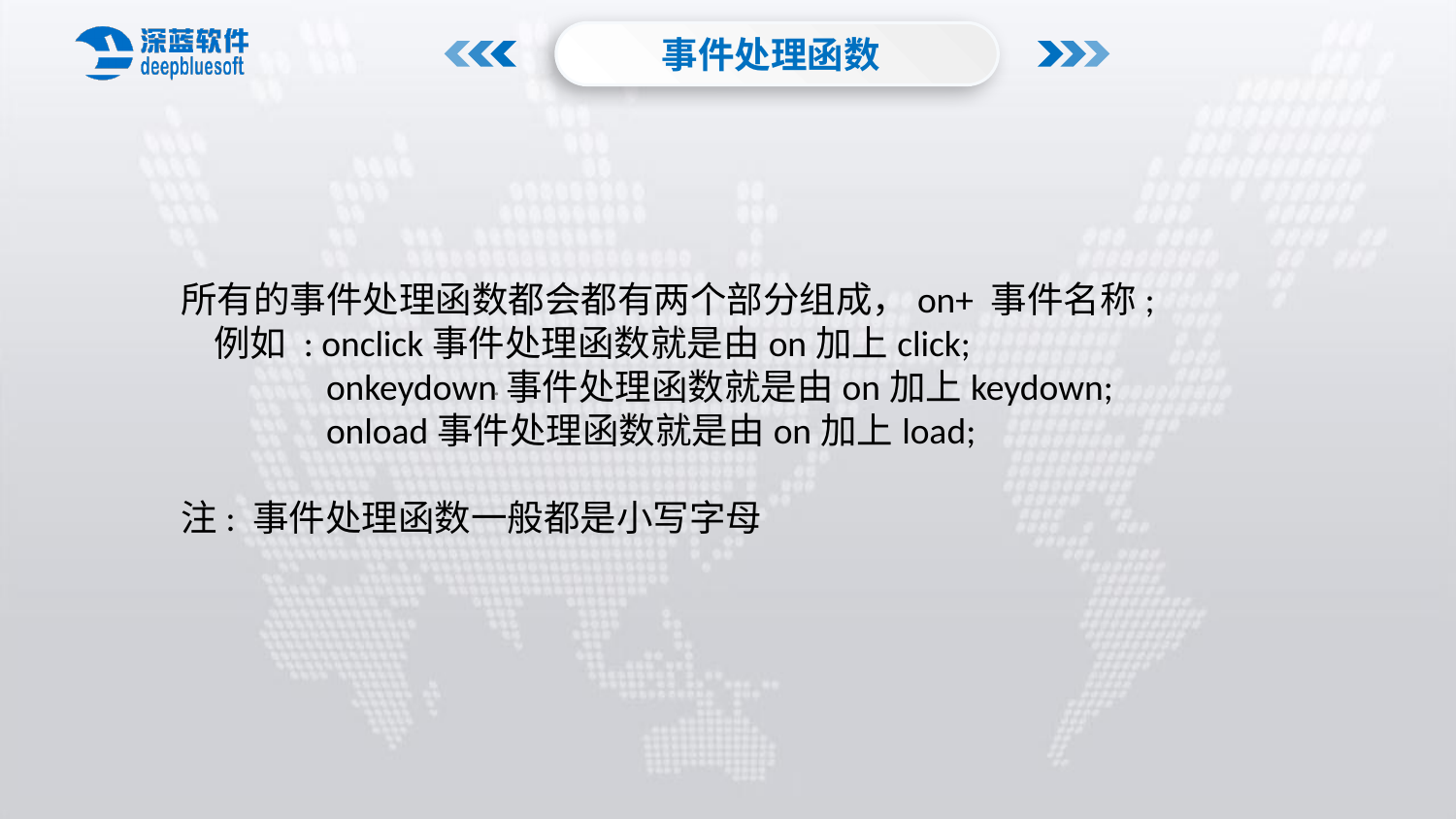

事件处理函数

所有的事件处理函数都会都有两个部分组成，on+ 事件名称;
   例如 : onclick事件处理函数就是由on加上click;
         	onkeydown事件处理函数就是由on加上keydown;
  	onload事件处理函数就是由on加上load;

注: 事件处理函数一般都是小写字母